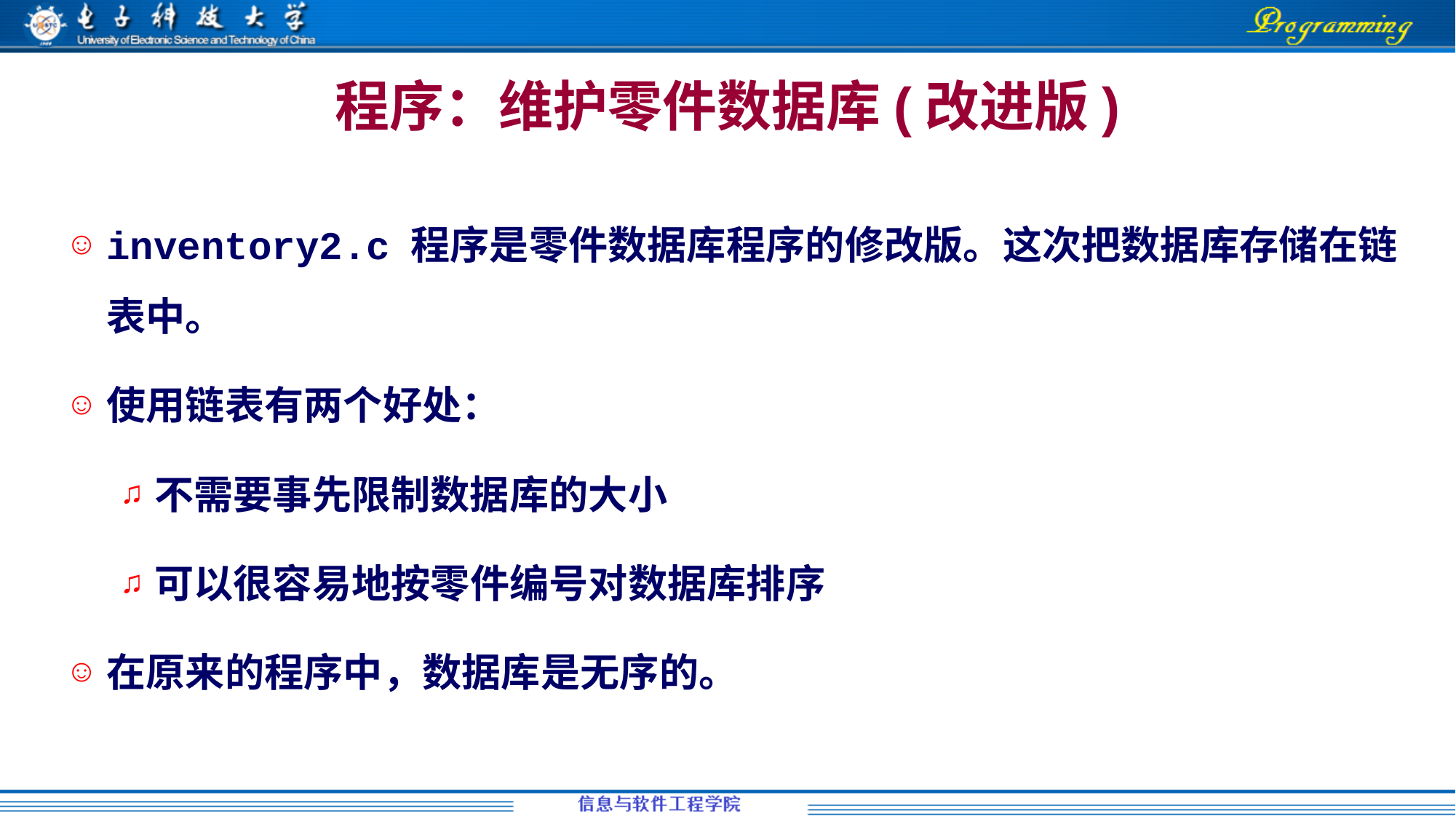

# 程序：维护零件数据库(改进版)
inventory2.c 程序是零件数据库程序的修改版。这次把数据库存储在链表中。
使用链表有两个好处：
不需要事先限制数据库的大小
可以很容易地按零件编号对数据库排序
在原来的程序中，数据库是无序的。